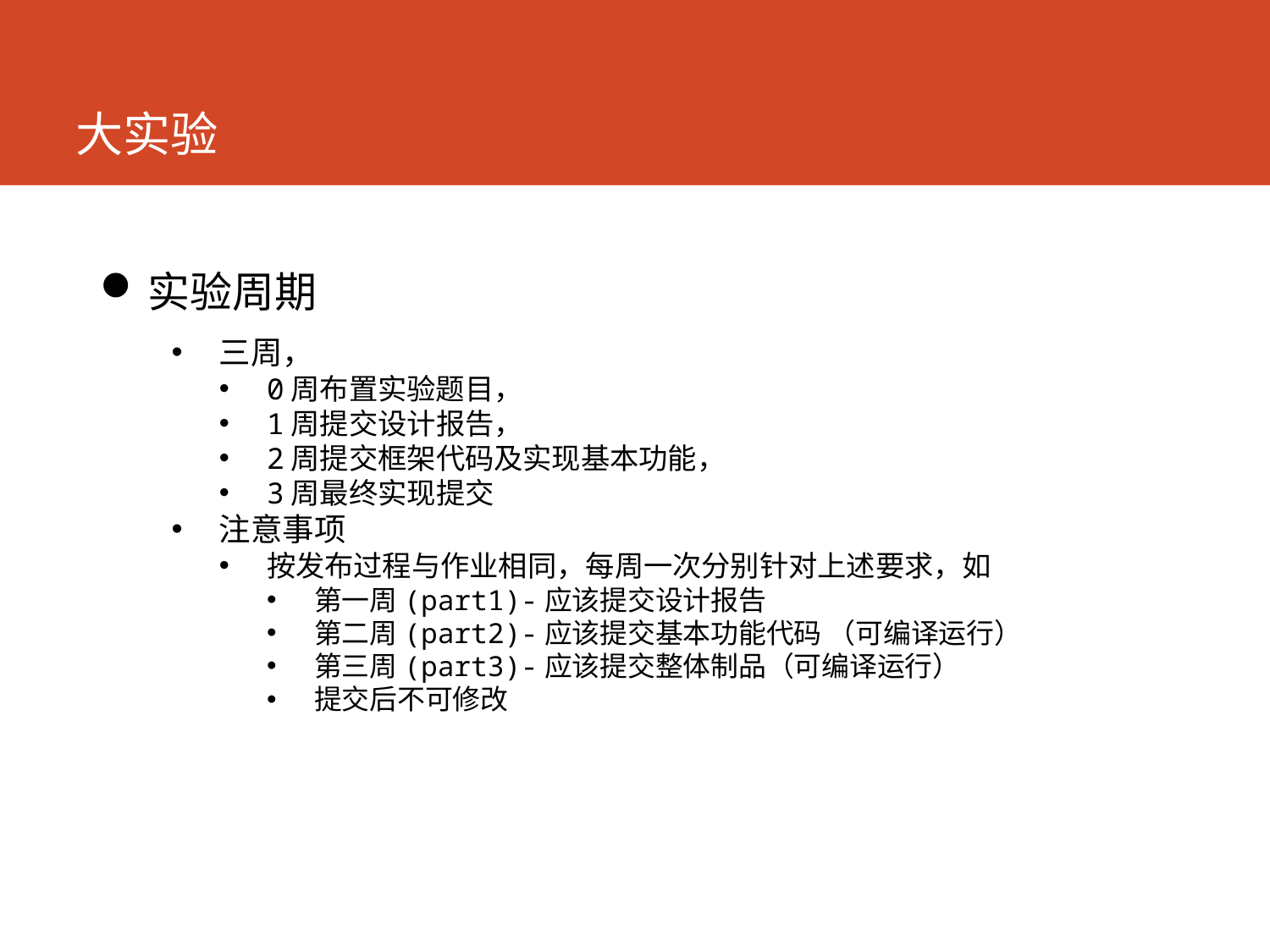

# 大实验
实验周期
三周，
0周布置实验题目，
1周提交设计报告，
2周提交框架代码及实现基本功能，
3周最终实现提交
注意事项
按发布过程与作业相同，每周一次分别针对上述要求，如
第一周(part1)-应该提交设计报告
第二周(part2)-应该提交基本功能代码 （可编译运行）
第三周(part3)-应该提交整体制品（可编译运行）
提交后不可修改